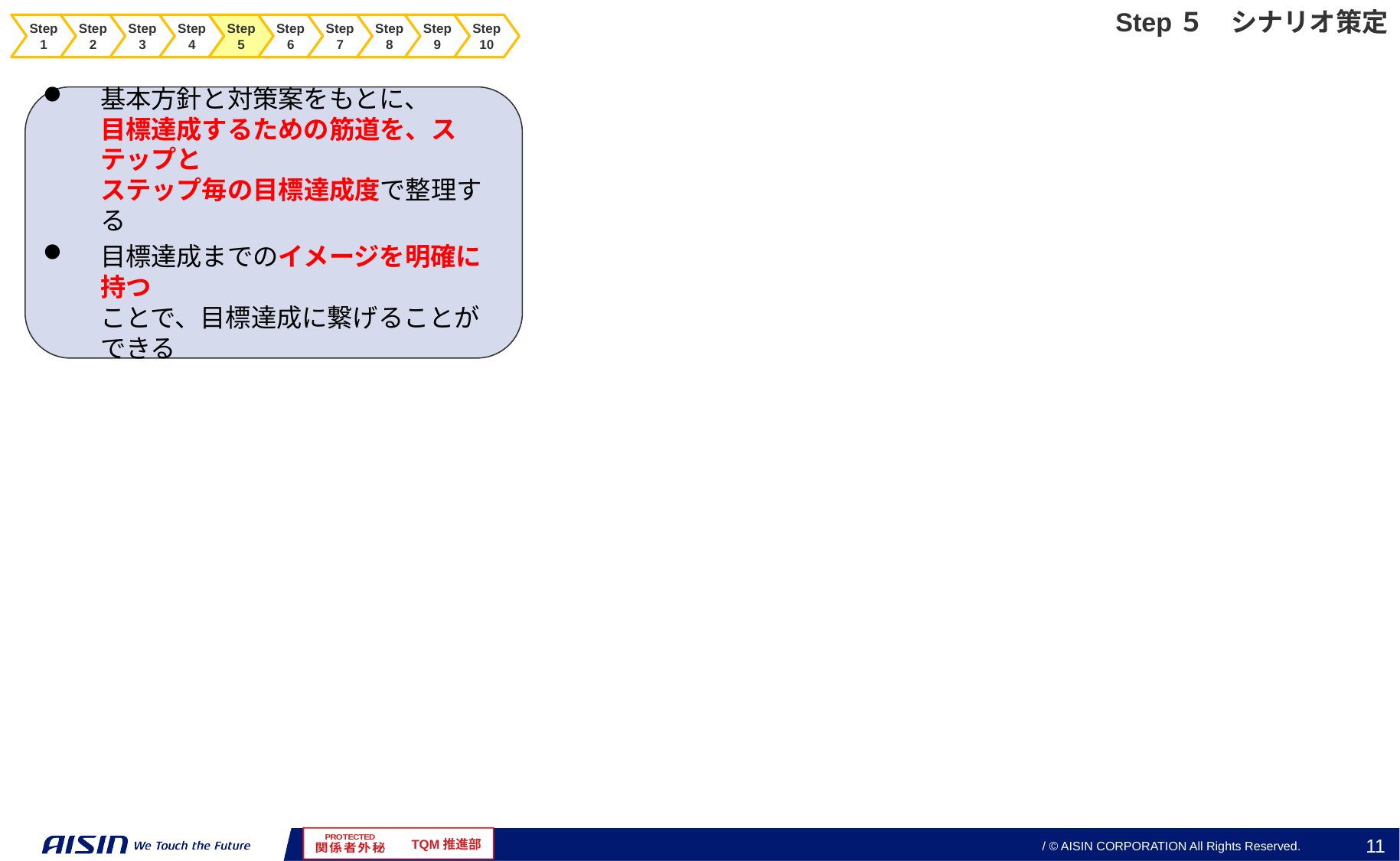

Step５　シナリオ策定
Step1
Step2
Step3
Step4
Step5
Step6
Step7
Step8
Step9
Step10
基本方針と対策案をもとに、
目標達成するための筋道を、ステップと
ステップ毎の目標達成度で整理する
目標達成までのイメージを明確に持つ
ことで、目標達成に繋げることができる